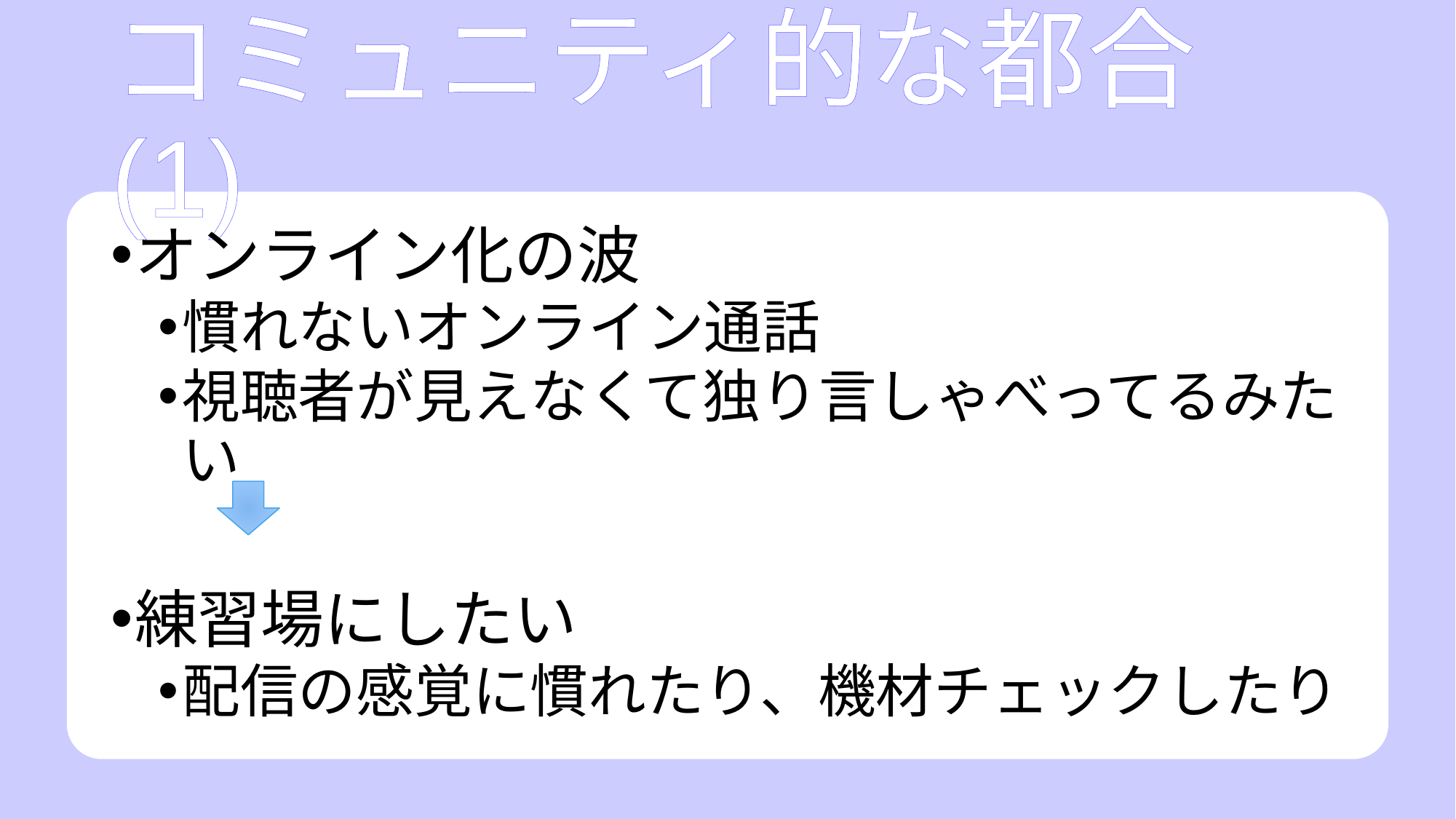

# コミュニティ的な都合(1)
オンライン化の波
慣れないオンライン通話
視聴者が見えなくて独り言しゃべってるみたい

練習場にしたい
配信の感覚に慣れたり、機材チェックしたり